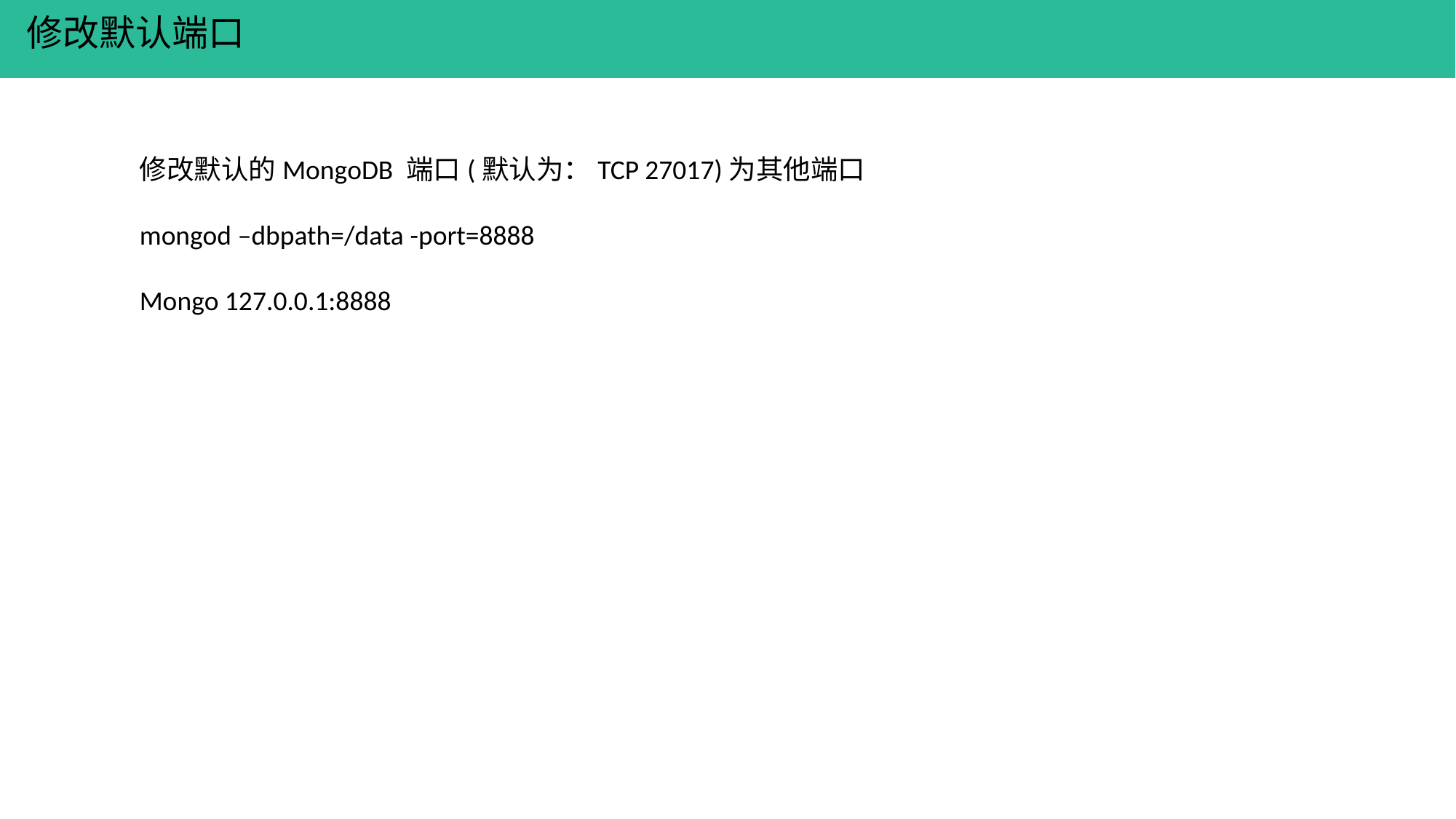

修改默认端口
修改默认的MongoDB 端口(默认为：TCP 27017)为其他端口

mongod –dbpath=/data -port=8888

Mongo 127.0.0.1:8888